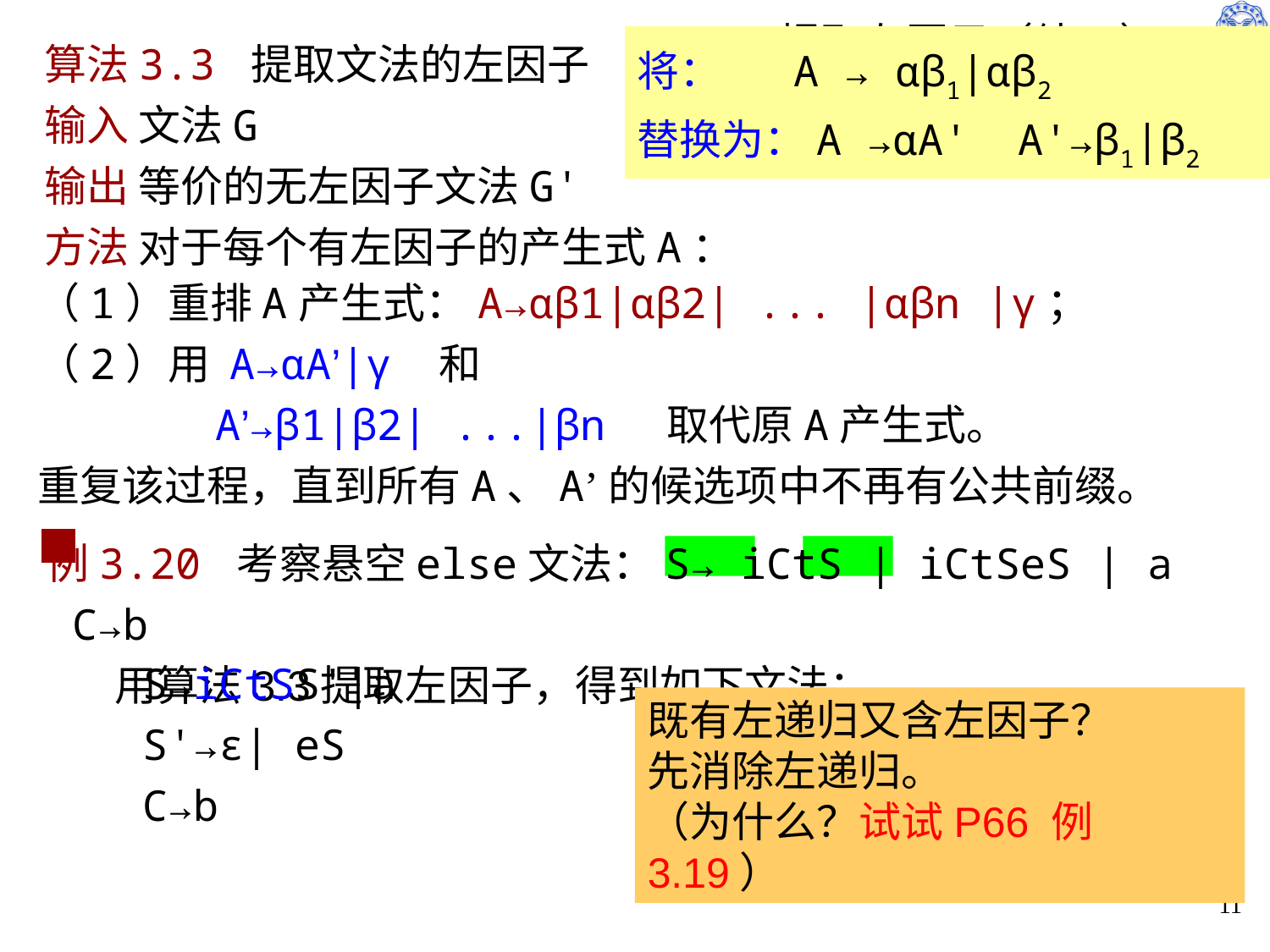

# 3.4.3 提取左因子（续1）
算法3.3 提取文法的左因子
输入 文法G
输出 等价的无左因子文法G'
方法 对于每个有左因子的产生式A：
将：	  A → αβ1|αβ2
替换为：A →αA'	A'→β1|β2
（1）重排A产生式：A→αβ1|αβ2| ... |αβn |γ；
（2）用 A→αA’|γ  和
       A’→β1|β2| ...|βn  取代原A产生式。
重复该过程，直到所有A、A’的候选项中不再有公共前缀。     ■
例3.20 考察悬空else文法：S→ iCtS | iCtSeS | a   C→b
      用算法3.3提取左因子，得到如下文法：

S→iCtSS'|a
S'→ε| eS
C→b
既有左递归又含左因子？
先消除左递归。
（为什么？试试P66 例3.19）
11